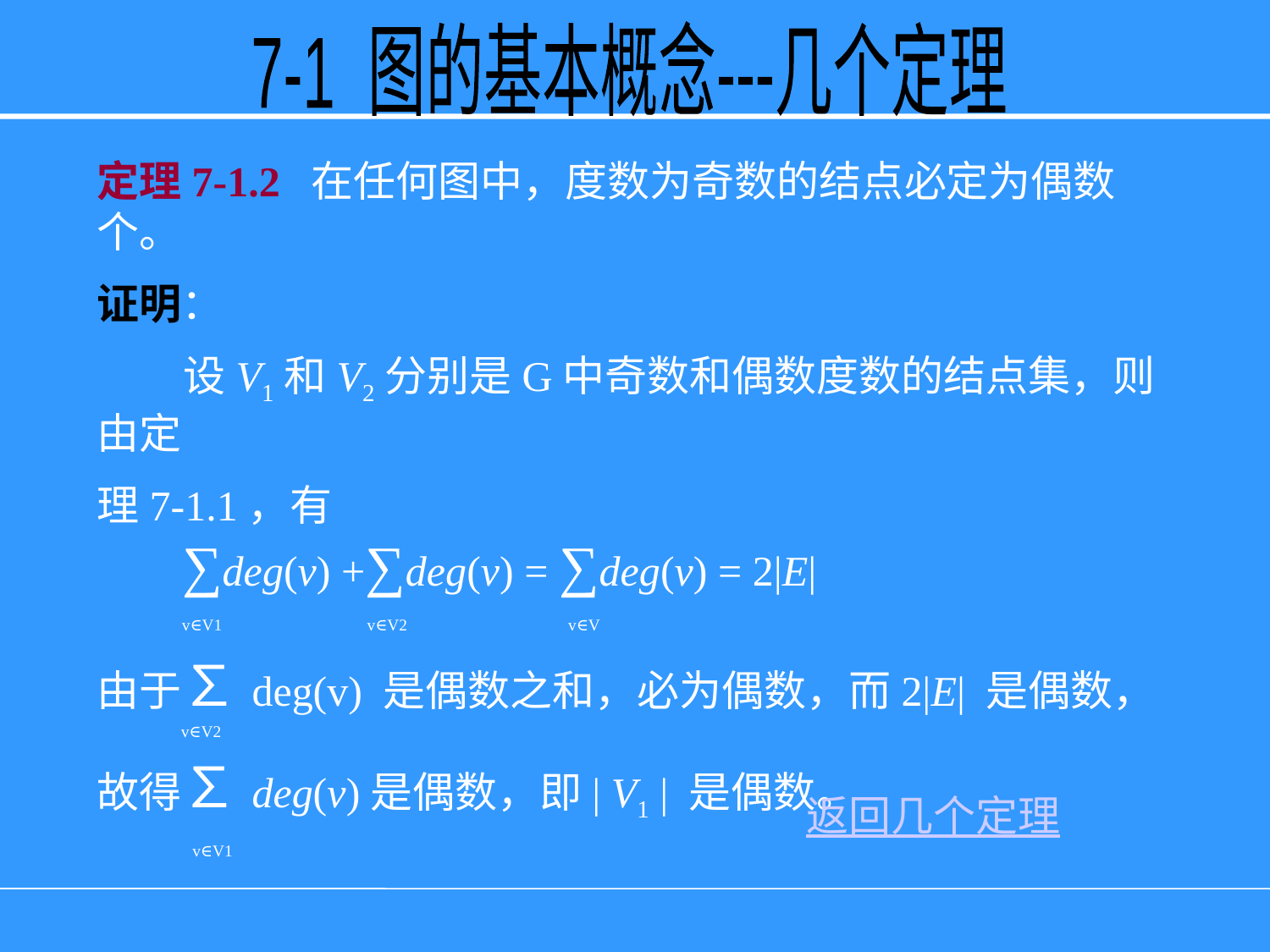

7-1  图的基本概念---几个定理

定理7-1.2  在任何图中，度数为奇数的结点必定为偶数个。
证明：
        设V1和V2分别是G中奇数和偶数度数的结点集，则由定
理7-1.1，有
      ∑deg(v) +∑deg(v) = ∑deg(v) = 2|E|
        v∈V1                      v∈V2                       v∈V
由于∑deg(v) 是偶数之和，必为偶数，而2|E| 是偶数，
            v∈V2
故得∑deg(v)是偶数，即| V1 | 是偶数。
         v∈V1
返回几个定理